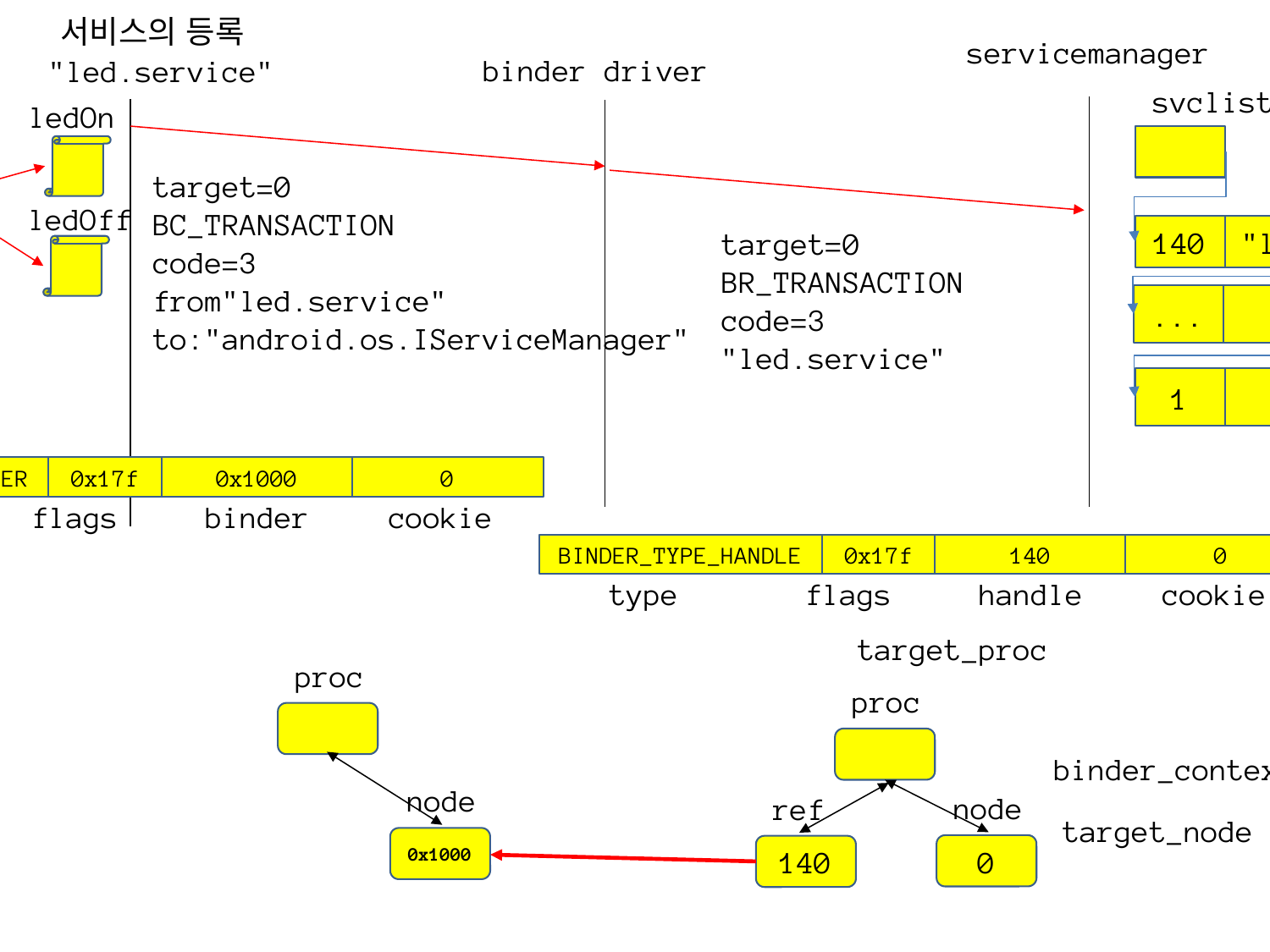

서비스의 등록
servicemanager
binder driver
"led.service"
svclist
ledOn
Led
0x1000

on
target=0
BC_TRANSACTION
code=3
from"led.service"
to:"android.os.IServiceManager"
ledOff

off
140
"led.service"
target=0
BR_TRANSACTION
code=3
"led.service"

...
"sip"
1
"nfc"
BINDER_TYPE_BINDER
0x17f
0x1000
0
type
flags
binder
cookie
BINDER_TYPE_HANDLE
0x17f
140
0
type
flags
handle
cookie
target_proc
proc
proc

binder_context_mgr_node
node
node
ref
target_node
0x1000
0
140